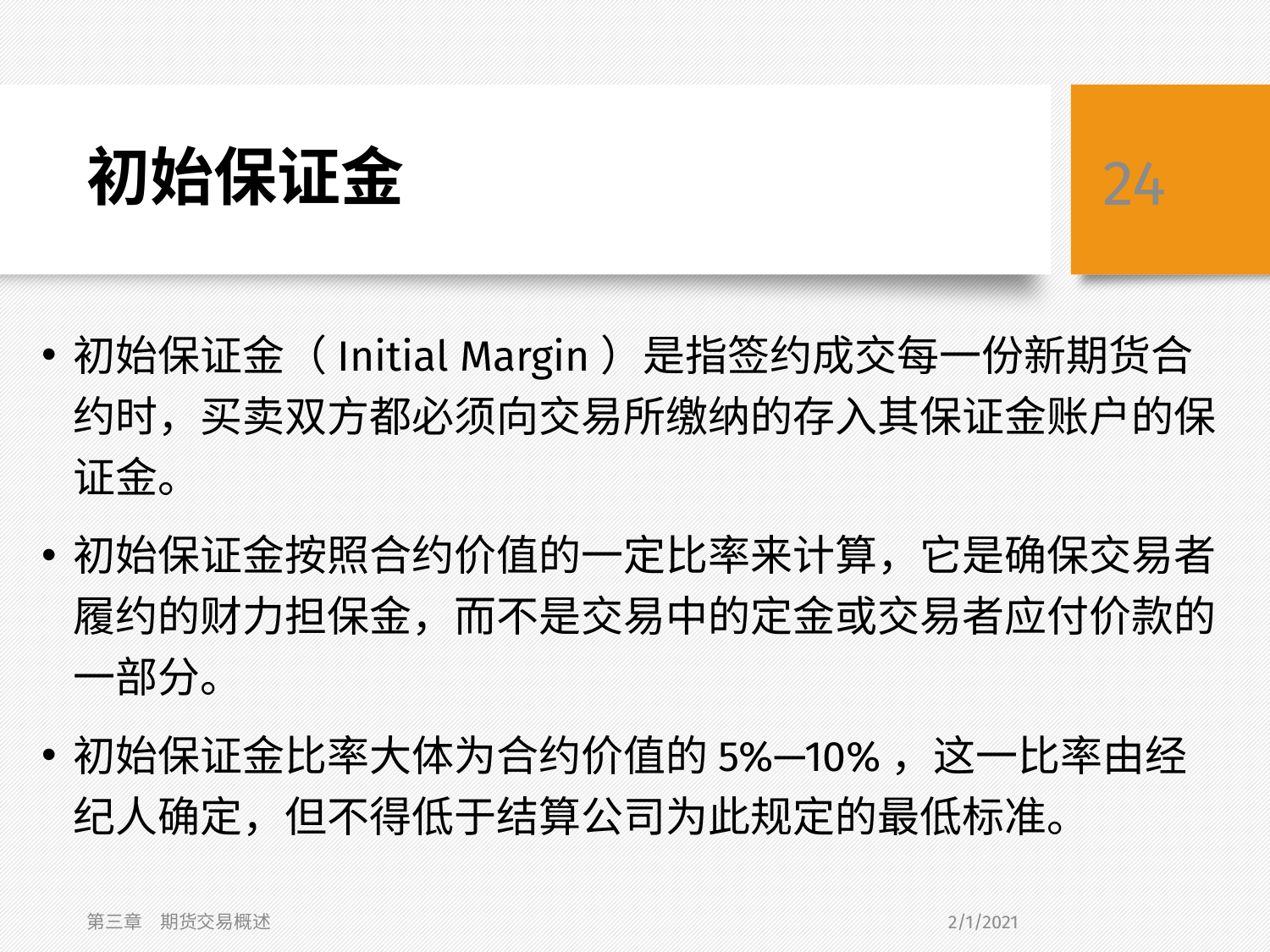

# 初始保证金
24
初始保证金（Initial Margin）是指签约成交每一份新期货合约时，买卖双方都必须向交易所缴纳的存入其保证金账户的保证金。
初始保证金按照合约价值的一定比率来计算，它是确保交易者履约的财力担保金，而不是交易中的定金或交易者应付价款的一部分。
初始保证金比率大体为合约价值的5%—10%，这一比率由经纪人确定，但不得低于结算公司为此规定的最低标准。
2/1/2021
第三章　期货交易概述